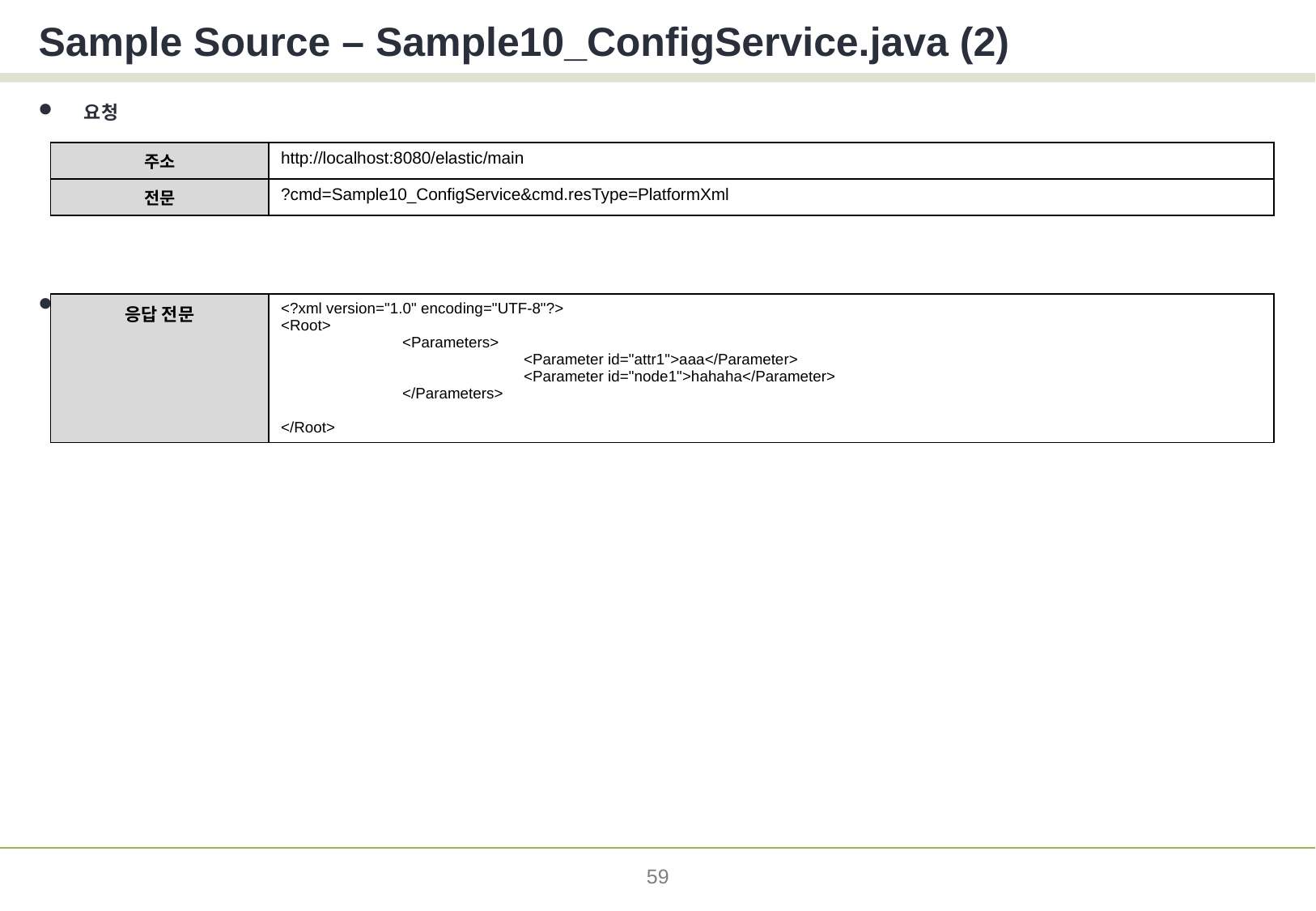

# Sample Source – Sample10_ConfigService.java (2)
요청

응답

| 주소 | http://localhost:8080/elastic/main |
| --- | --- |
| 전문 | ?cmd=Sample10\_ConfigService&cmd.resType=PlatformXml |
| 응답 전문 | <?xml version="1.0" encoding="UTF-8"?> <Root> <Parameters> <Parameter id="attr1">aaa</Parameter> <Parameter id="node1">hahaha</Parameter> </Parameters> </Root> |
| --- | --- |
59